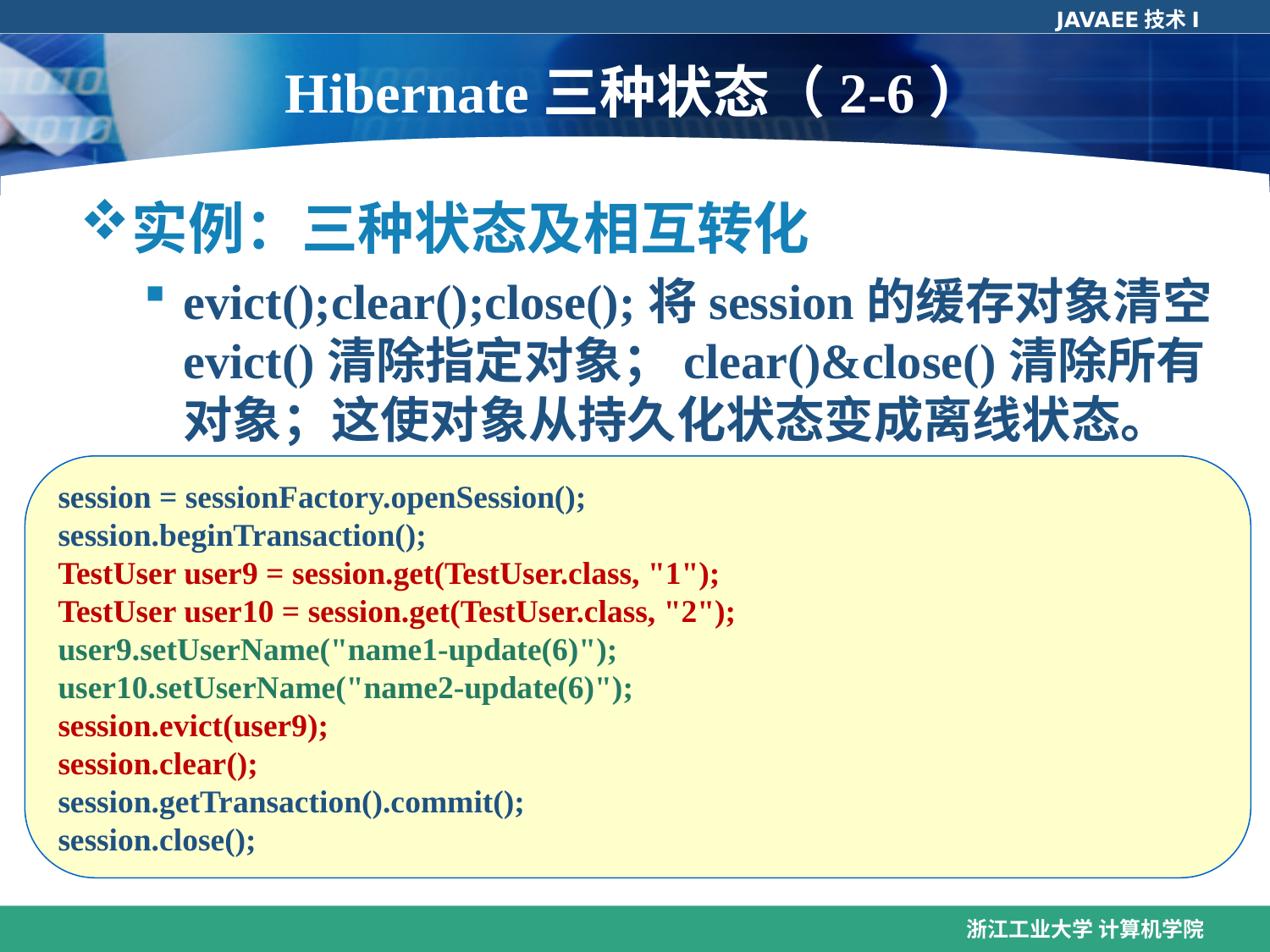

# Hibernate三种状态（2-6）
实例：三种状态及相互转化
evict();clear();close();将session的缓存对象清空evict()清除指定对象；clear()&close()清除所有对象；这使对象从持久化状态变成离线状态。
session = sessionFactory.openSession();
session.beginTransaction();
TestUser user9 = session.get(TestUser.class, "1");
TestUser user10 = session.get(TestUser.class, "2");
user9.setUserName("name1-update(6)");
user10.setUserName("name2-update(6)");
session.evict(user9);
session.clear();
session.getTransaction().commit();
session.close();